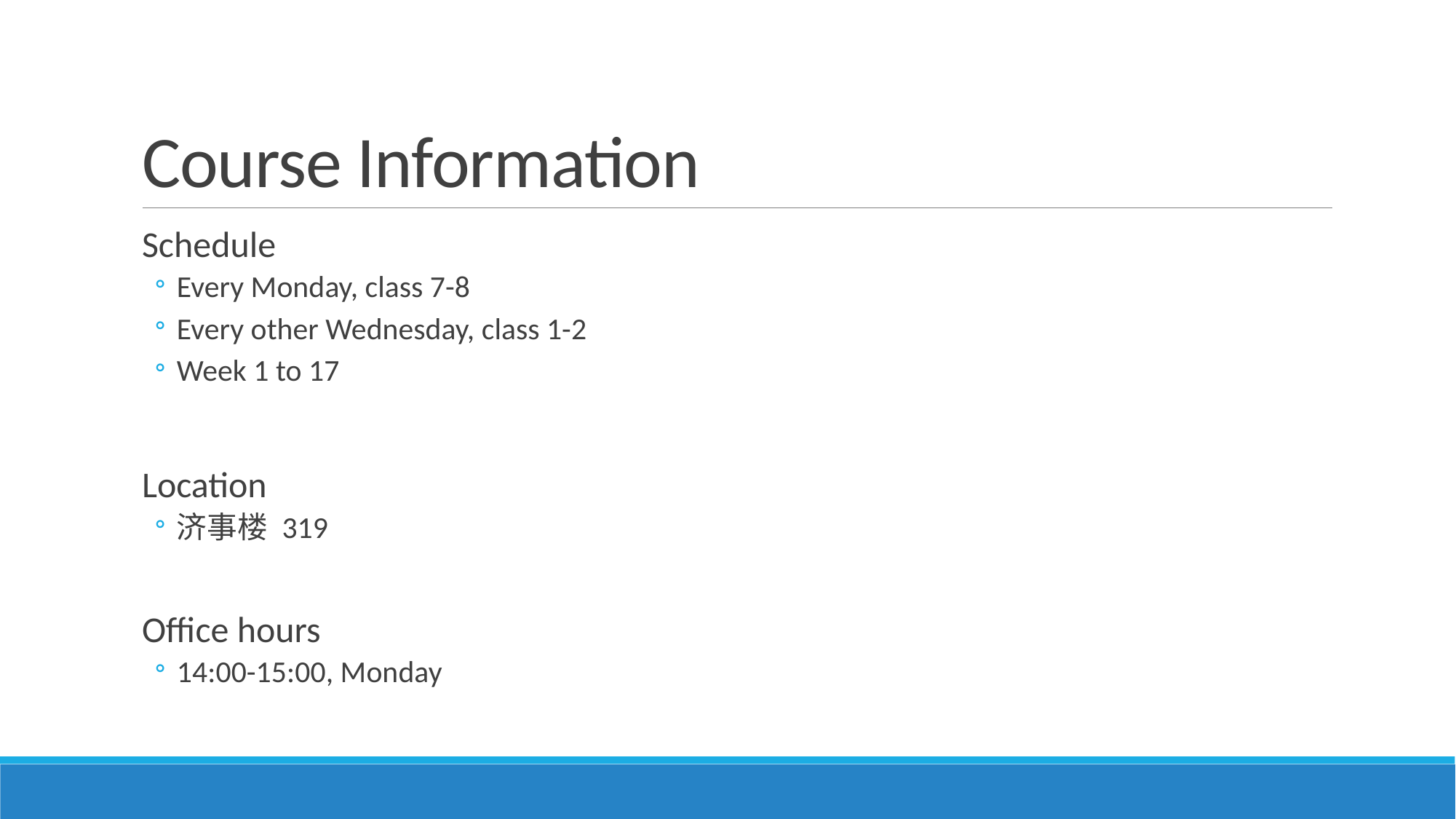

# Course Information
Schedule
Every Monday, class 7-8
Every other Wednesday, class 1-2
Week 1 to 17

Location
济事楼 319

Office hours
14:00-15:00, Monday